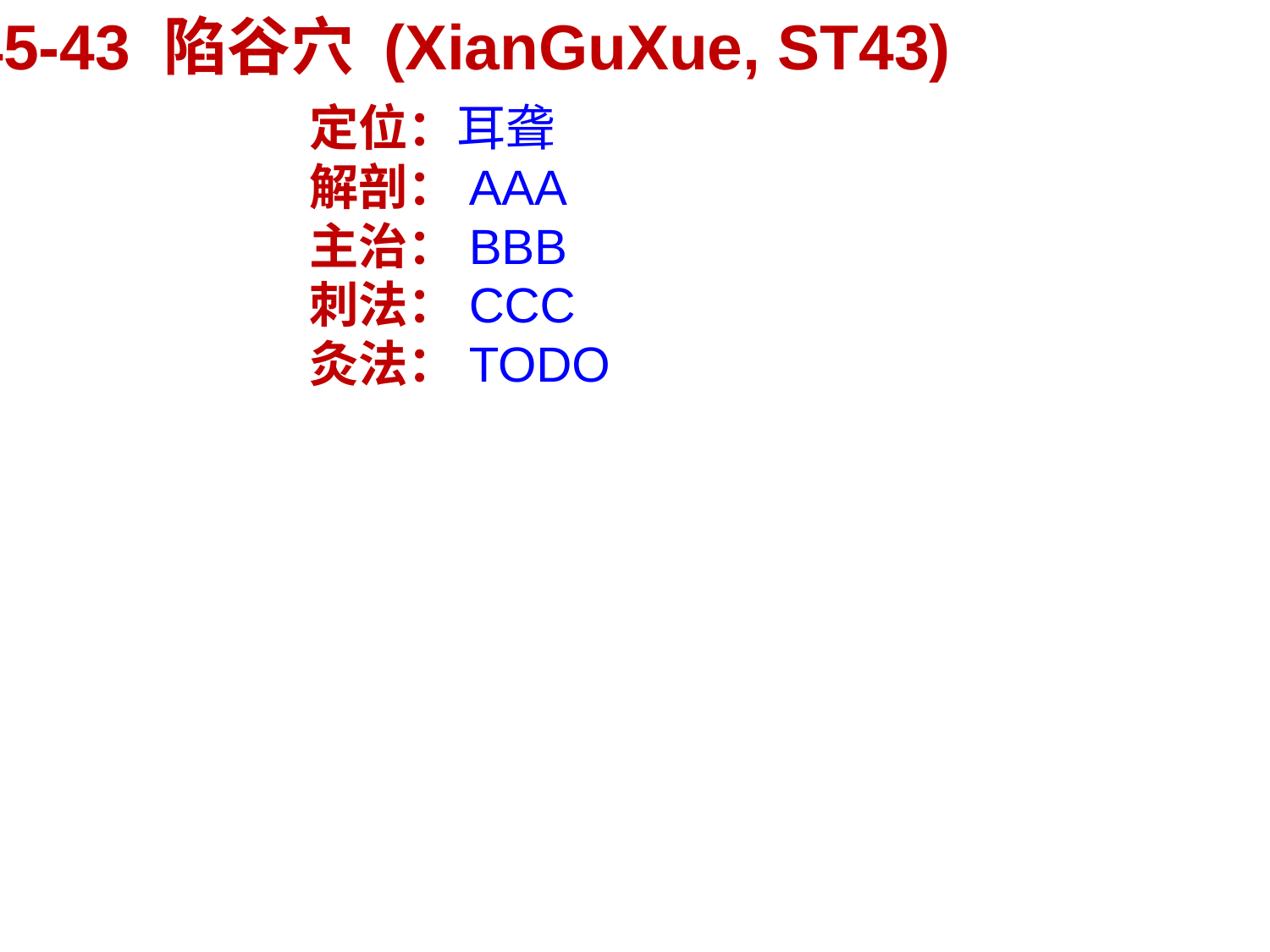

45-43 陷谷穴 (XianGuXue, ST43)
定位：耳聋
解剖：AAA
主治：BBB
刺法：CCC
灸法：TODO